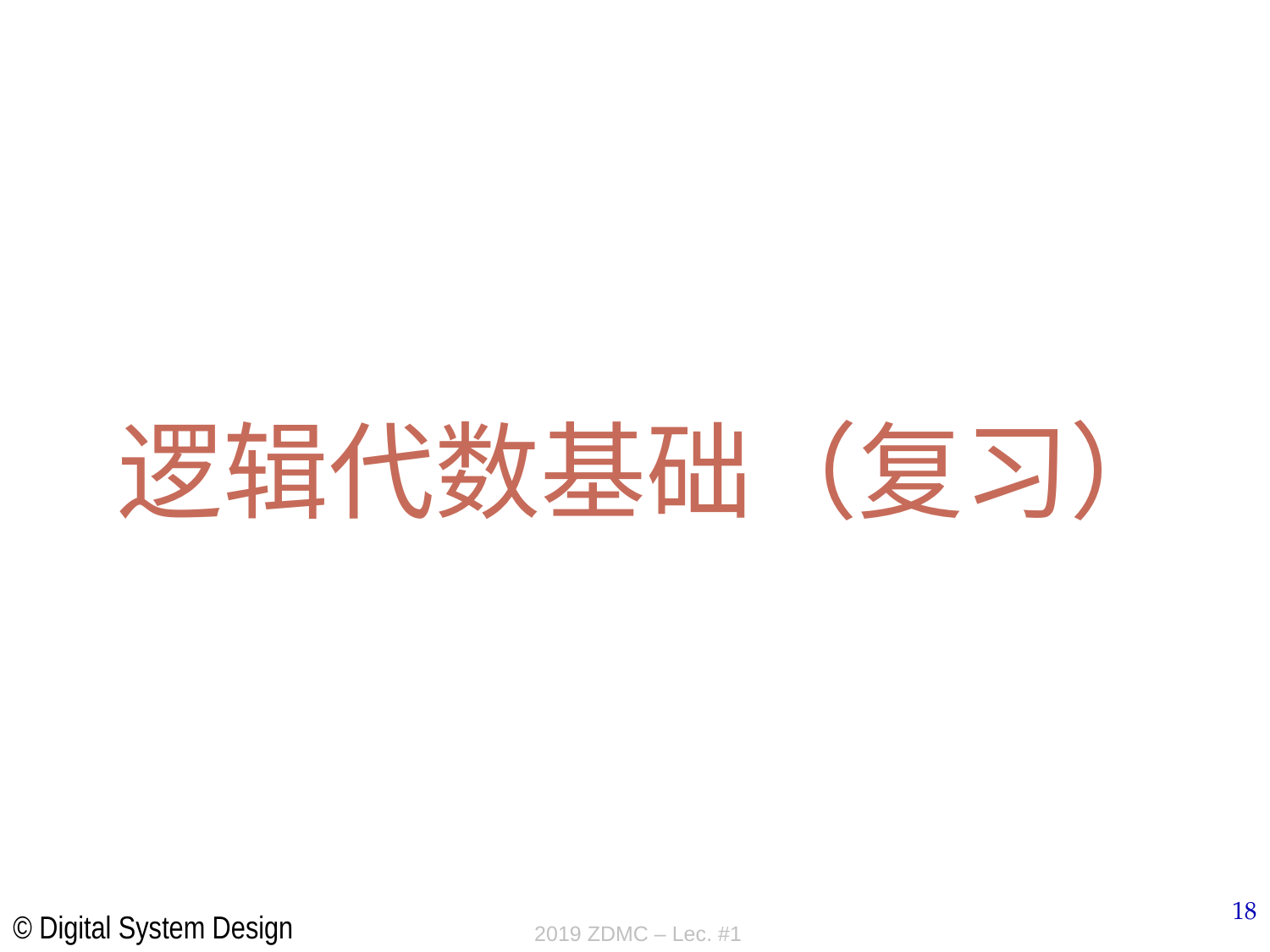

# 逻辑代数基础（复习）
2019 ZDMC – Lec. #1
18